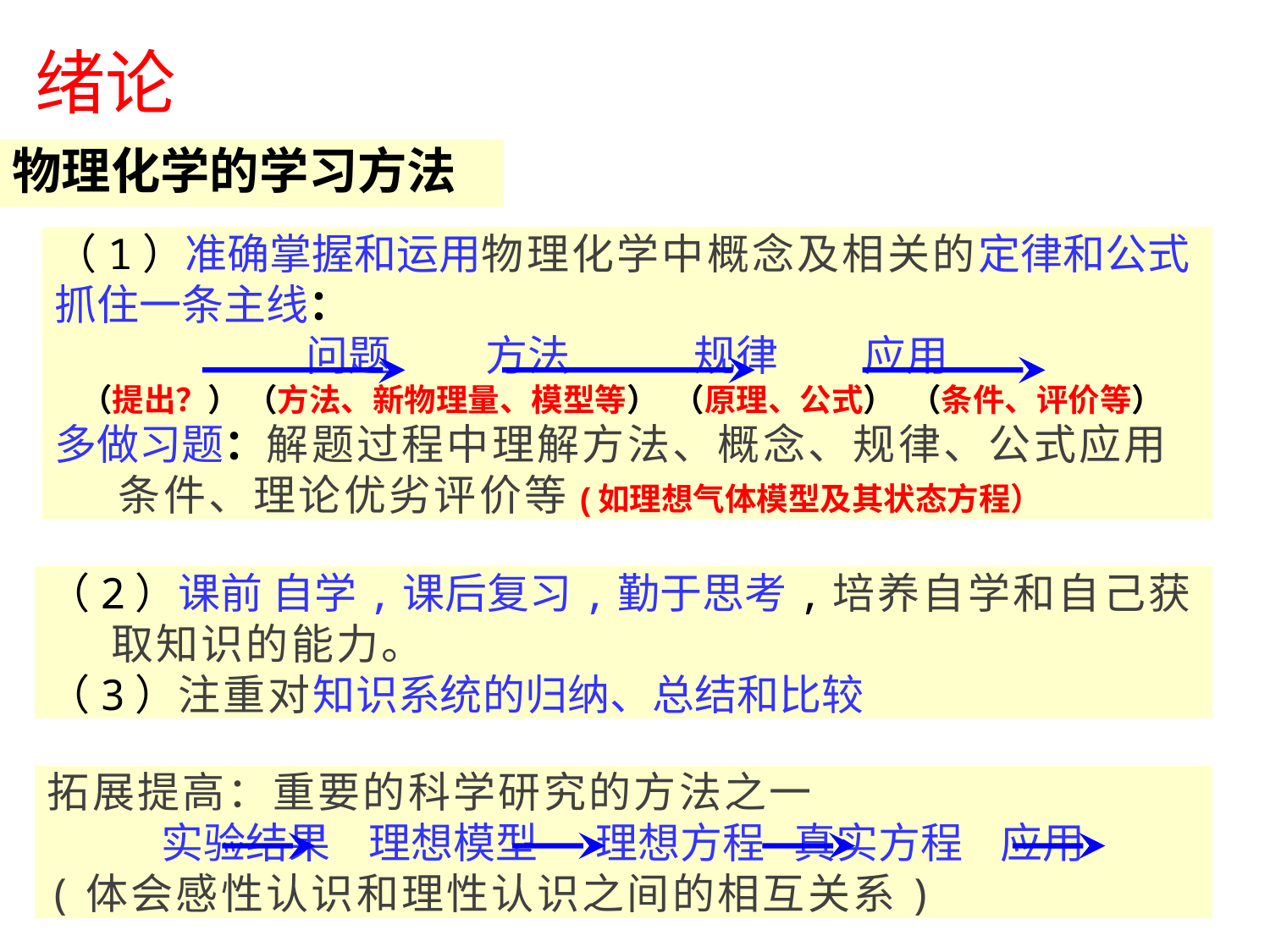

# 绪论
物理化学的学习方法
（1）准确掌握和运用物理化学中概念及相关的定律和公式
抓住一条主线：
问题          方法             规律         应用
   （提出？） （方法、新物理量、模型等）  （原理、公式）  （条件、评价等）
多做习题：解题过程中理解方法、概念、规律、公式应用条件、理论优劣评价等(如理想气体模型及其状态方程）

（2）课前 自学,课后复习,勤于思考,培养自学和自己获取知识的能力。
（3）注重对知识系统的归纳、总结和比较
拓展提高：重要的科学研究的方法之一
实验结果    理想模型      理想方程   真实方程    应用
(体会感性认识和理性认识之间的相互关系)